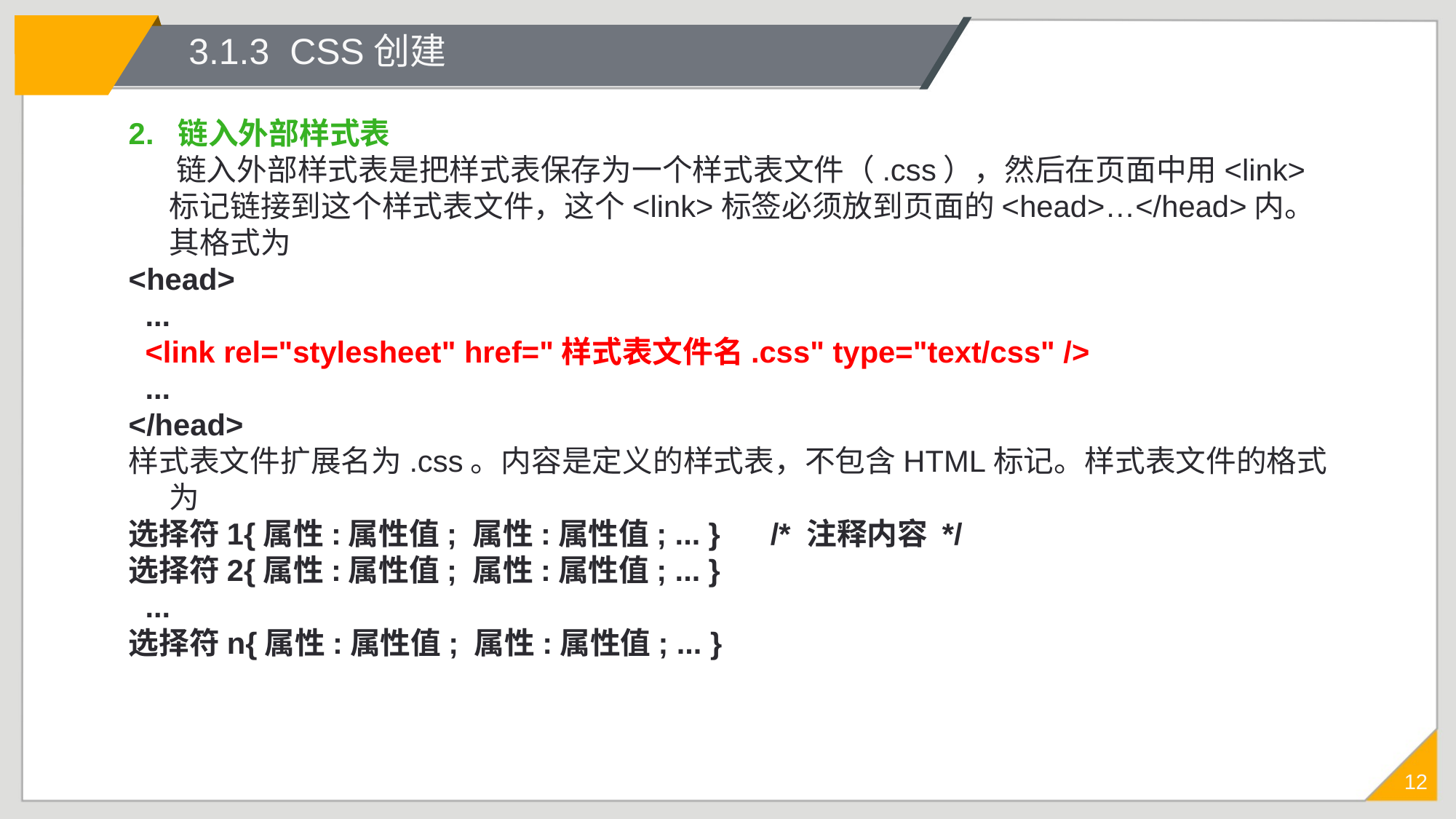

# 3.1.3  CSS创建
2.  链入外部样式表
      链入外部样式表是把样式表保存为一个样式表文件（.css），然后在页面中用<link>标记链接到这个样式表文件，这个<link>标签必须放到页面的<head>…</head>内。其格式为
<head>
  ...
  <link rel="stylesheet" href="样式表文件名.css" type="text/css" />
  ...
</head>
样式表文件扩展名为.css。内容是定义的样式表，不包含HTML标记。样式表文件的格式为
选择符1{属性:属性值; 属性:属性值; ... }      /* 注释内容 */
选择符2{属性:属性值; 属性:属性值; ... }
  ...
选择符n{属性:属性值; 属性:属性值; ... }